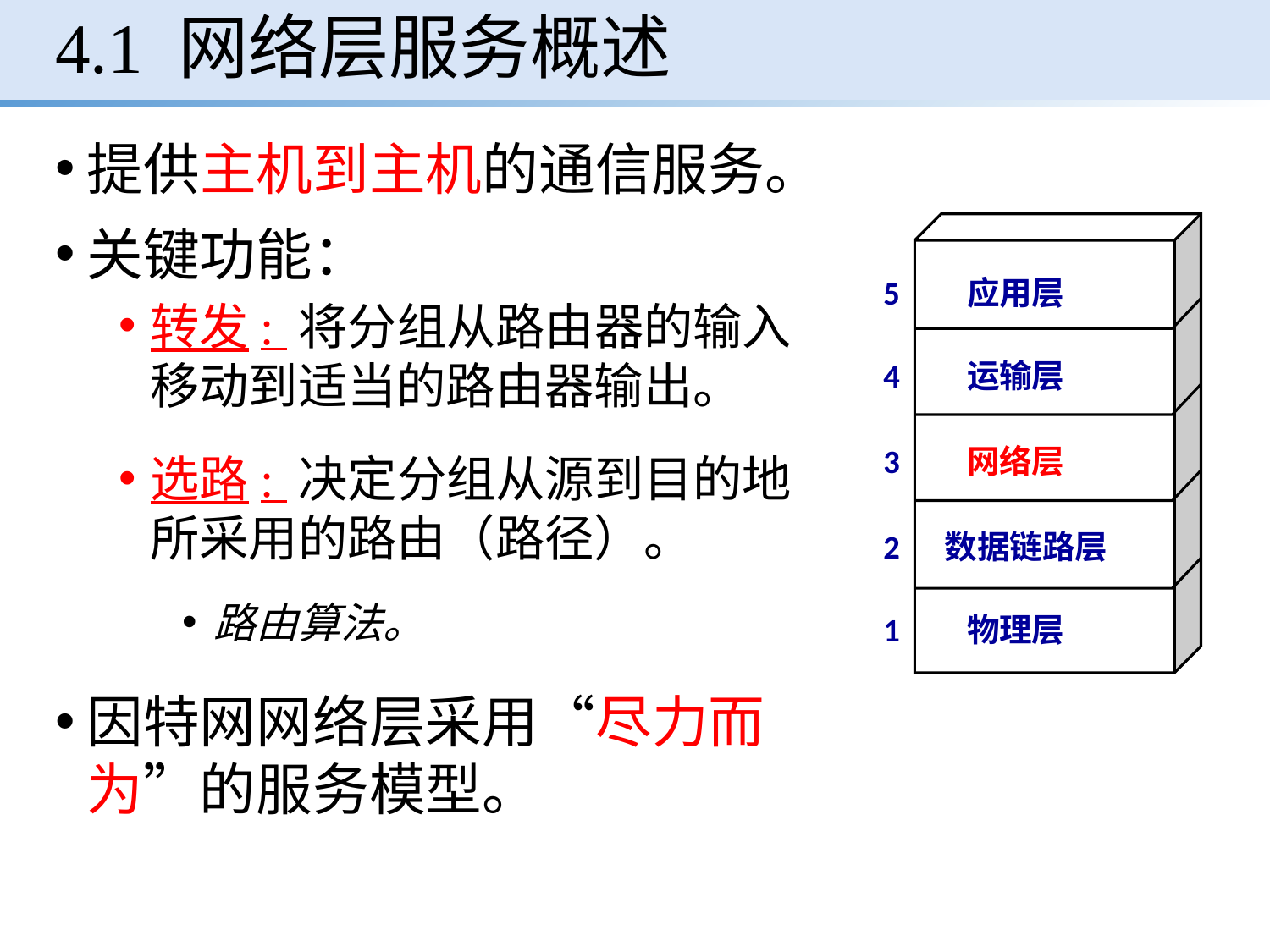

# 4.1 网络层服务概述
提供主机到主机的通信服务。
关键功能：
转发: 将分组从路由器的输入移动到适当的路由器输出。
选路: 决定分组从源到目的地所采用的路由（路径）。
路由算法。
因特网网络层采用“尽力而为”的服务模型。

5        应用层
4        运输层
3        网络层
2     数据链路层
数据链路层
1        物理层